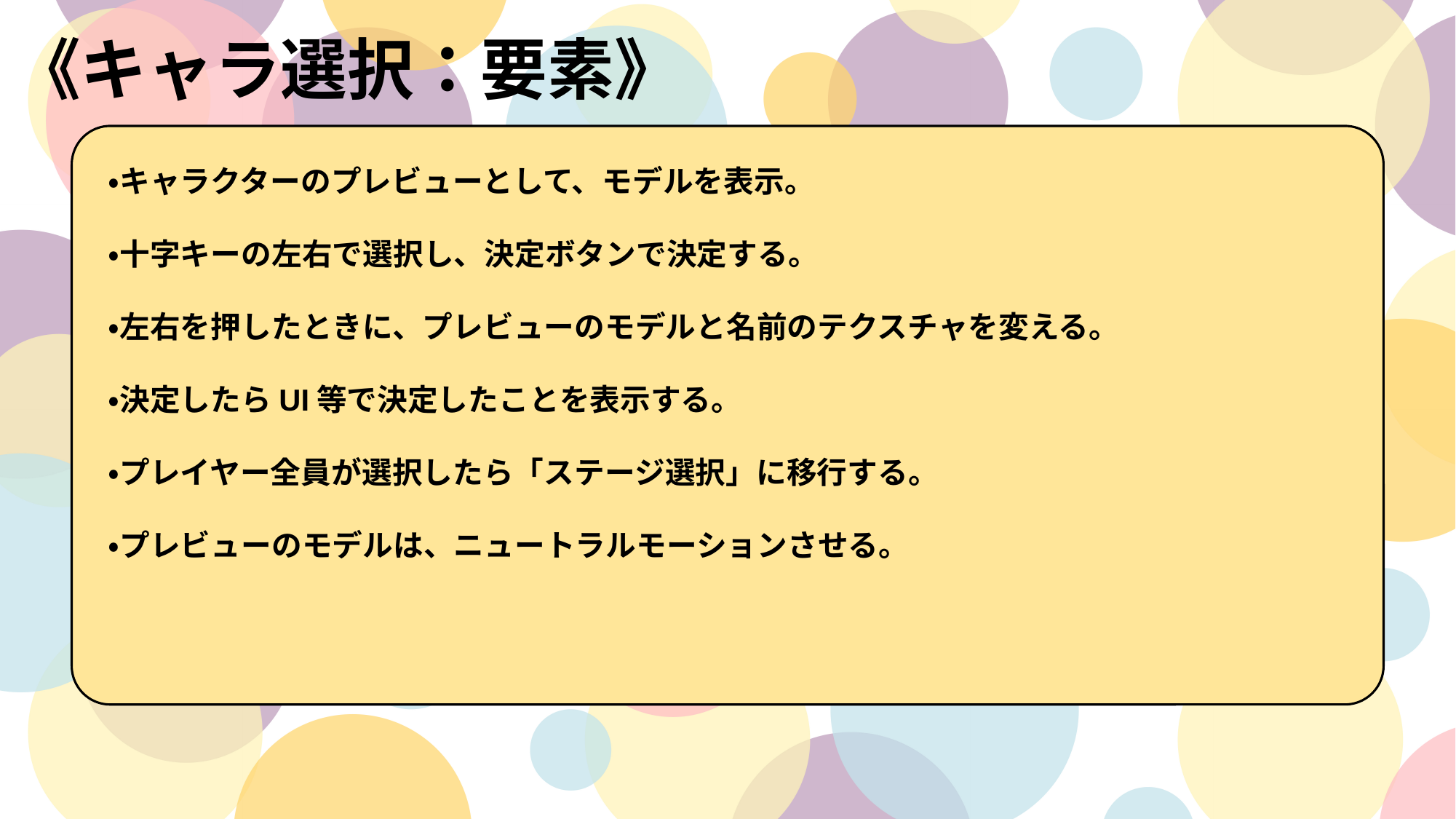

《キャラ選択：要素》

・キャラクターのプレビューとして、モデルを表示。

・十字キーの左右で選択し、決定ボタンで決定する。

・左右を押したときに、プレビューのモデルと名前のテクスチャを変える。

・決定したらUI等で決定したことを表示する。

・プレイヤー全員が選択したら「ステージ選択」に移行する。

・プレビューのモデルは、ニュートラルモーションさせる。